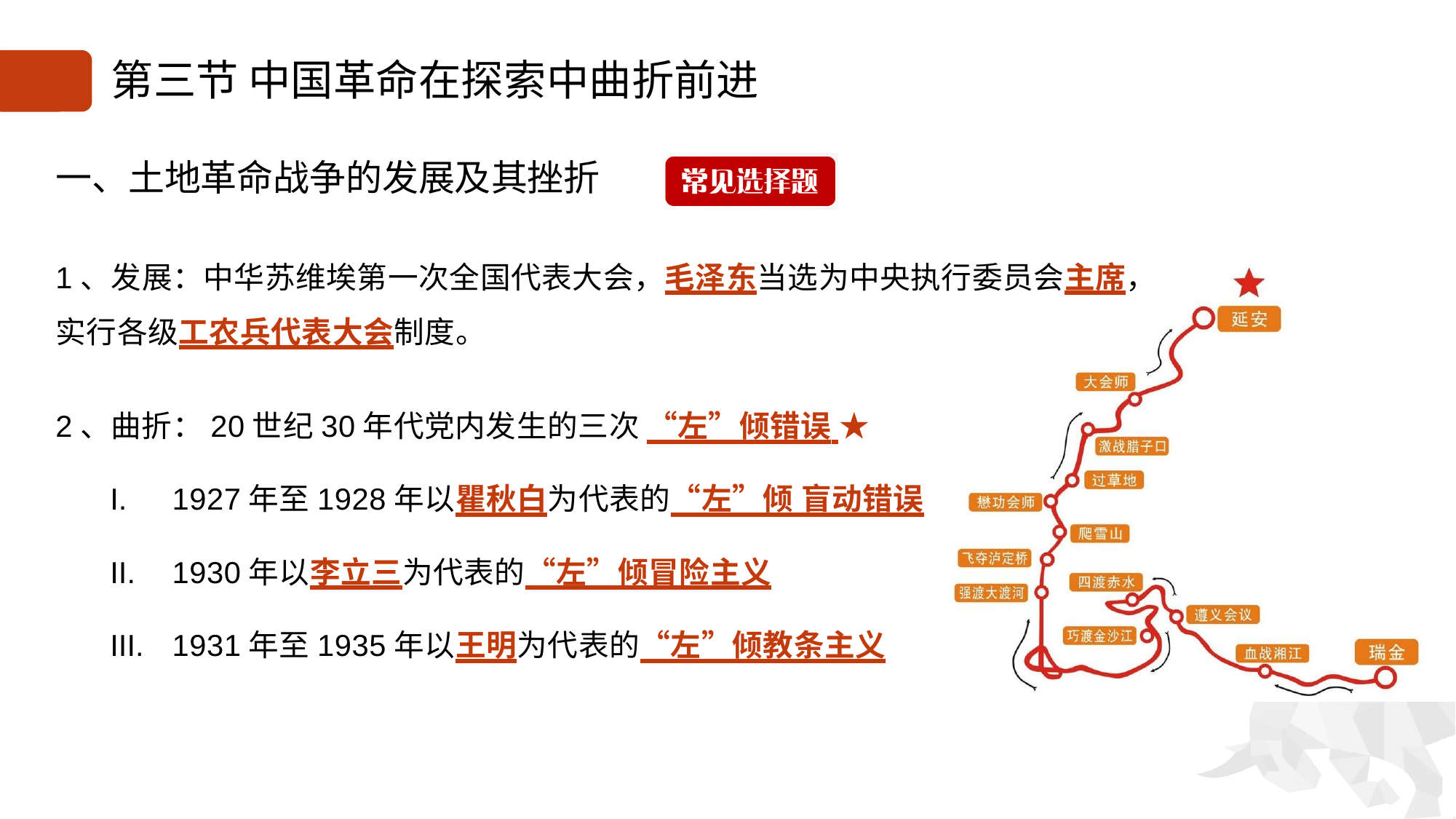

# 第三节 中国革命在探索中曲折前进
一、土地革命战争的发展及其挫折

1、发展：中华苏维埃第一次全国代表大会，毛泽东当选为中央执行委员会主席，  实行各级工农兵代表大会制度。

2、曲折：20世纪30年代党内发生的三次 “左”倾错误 ★

1927年至1928年以瞿秋白为代表的“左”倾 盲动错误

1930年以李立三为代表的“左”倾冒险主义

1931年至1935年以王明为代表的“左”倾教条主义